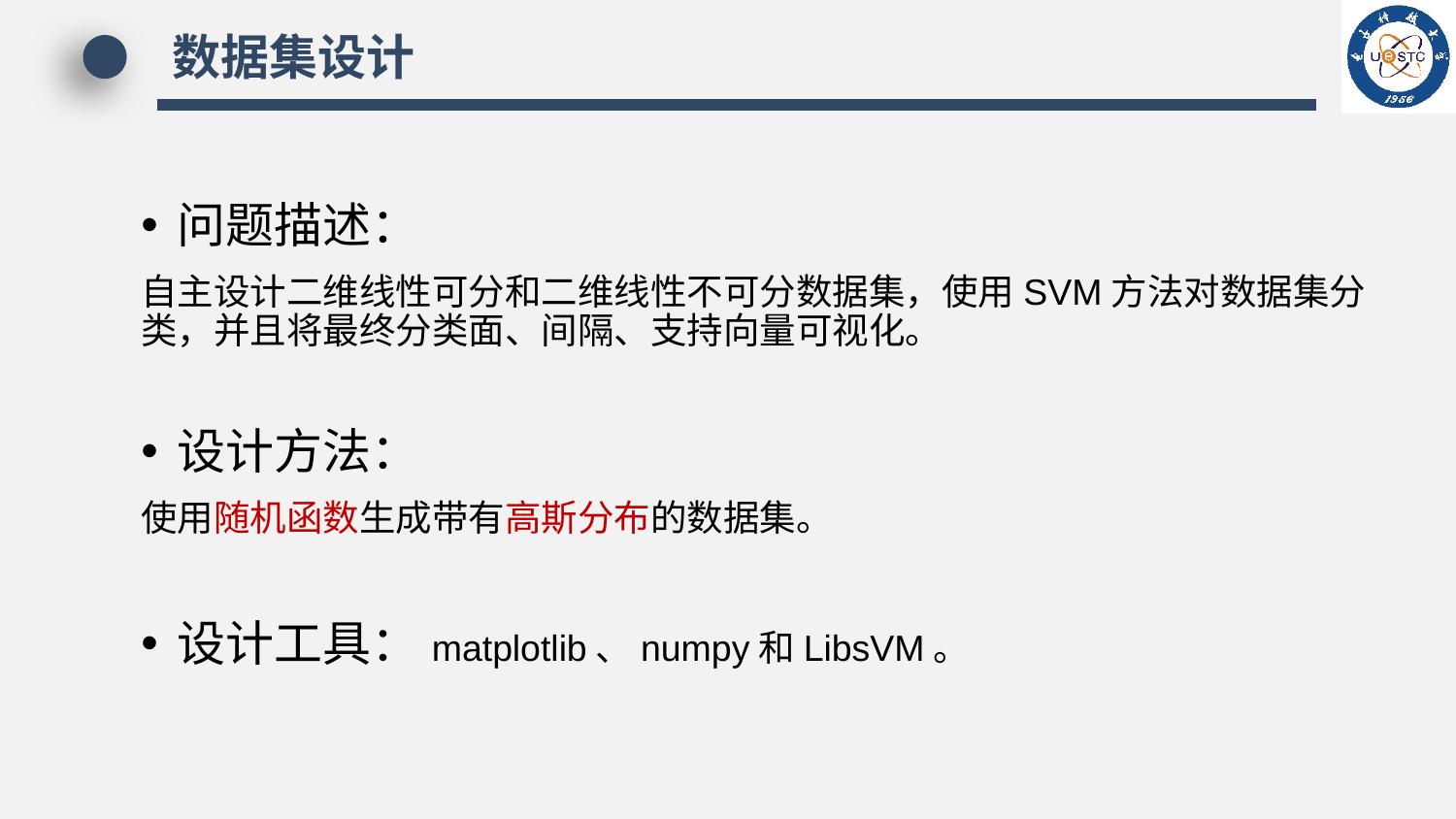

数据集设计

问题描述：
自主设计二维线性可分和二维线性不可分数据集，使用SVM方法对数据集分类，并且将最终分类面、间隔、支持向量可视化。

设计方法：
使用随机函数生成带有高斯分布的数据集。

设计工具：matplotlib、numpy和LibsVM。